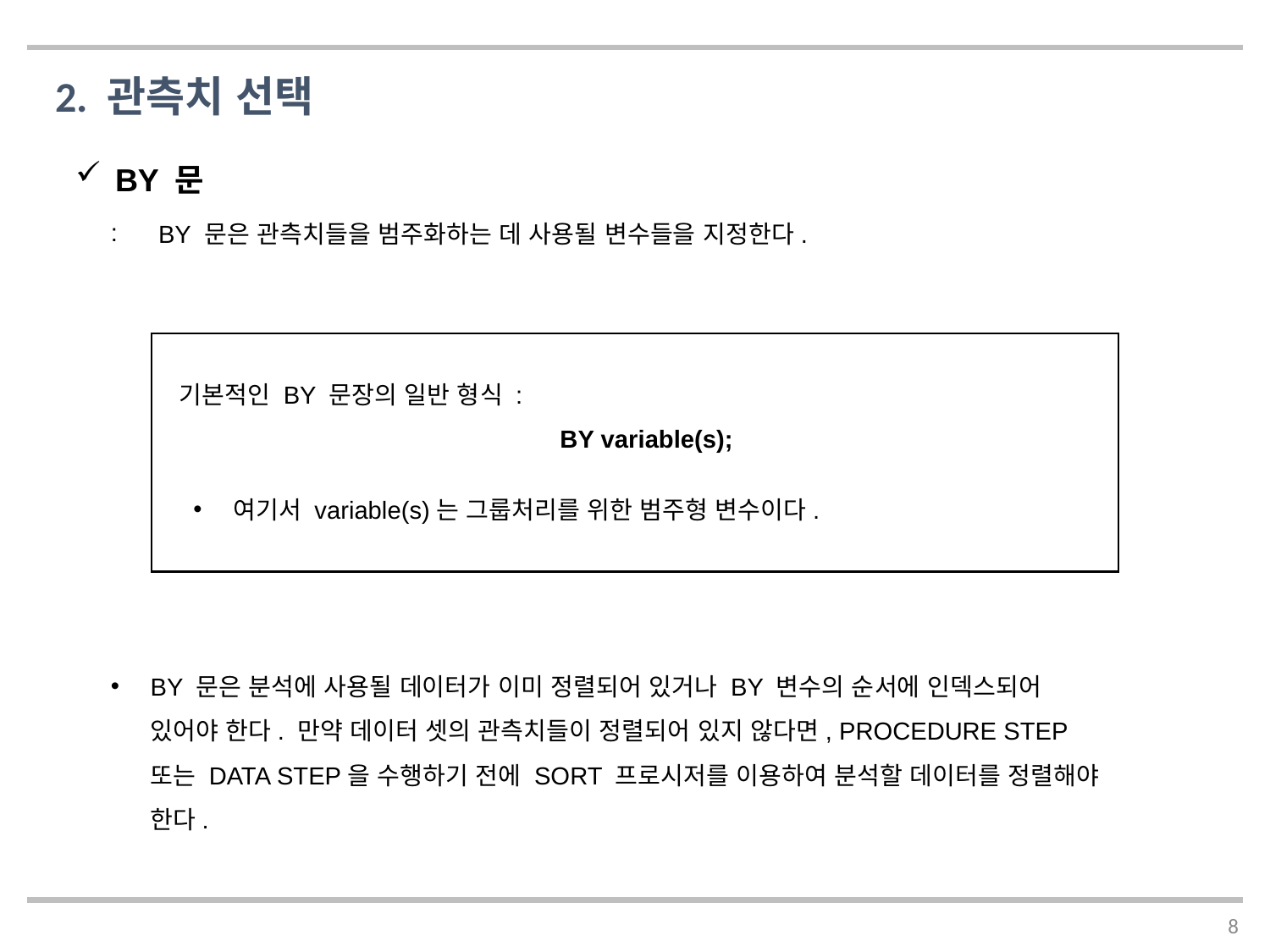

2. 관측치 선택
BY 문
BY 문은 관측치들을 범주화하는 데 사용될 변수들을 지정한다.

기본적인 BY 문장의 일반 형식 :
			BY variable(s);
여기서 variable(s)는 그룹처리를 위한 범주형 변수이다.
BY 문은 분석에 사용될 데이터가 이미 정렬되어 있거나 BY 변수의 순서에 인덱스되어 있어야 한다. 만약 데이터 셋의 관측치들이 정렬되어 있지 않다면, PROCEDURE STEP 또는 DATA STEP을 수행하기 전에 SORT 프로시저를 이용하여 분석할 데이터를 정렬해야 한다.